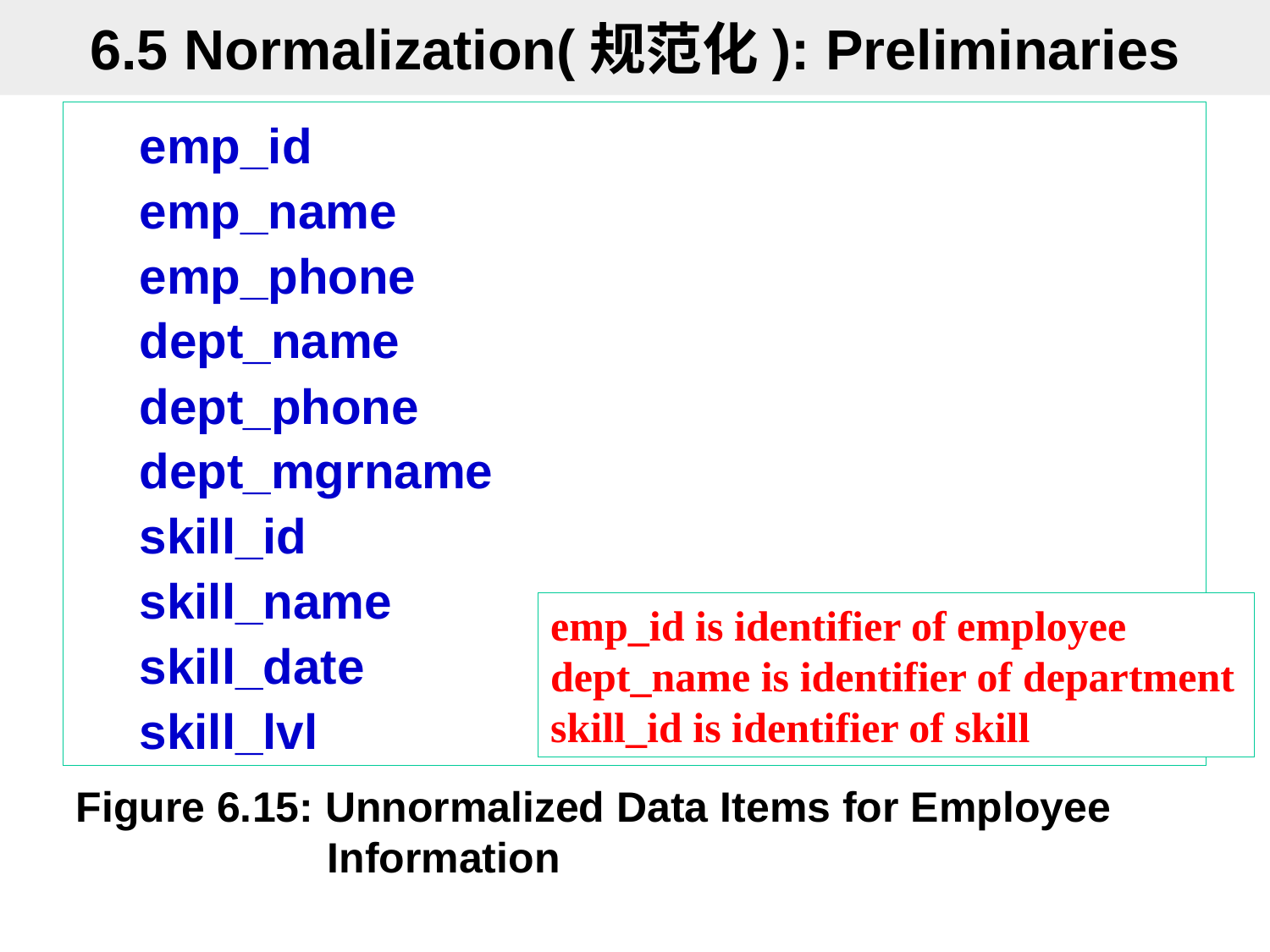

# 6.5 Normalization(规范化): Preliminaries
emp_id
emp_name
emp_phone
dept_name
dept_phone
dept_mgrname
skill_id
skill_name
skill_date
skill_lvl
emp_id is identifier of employee
dept_name is identifier of department
skill_id is identifier of skill
Figure 6.15: Unnormalized Data Items for Employee Information